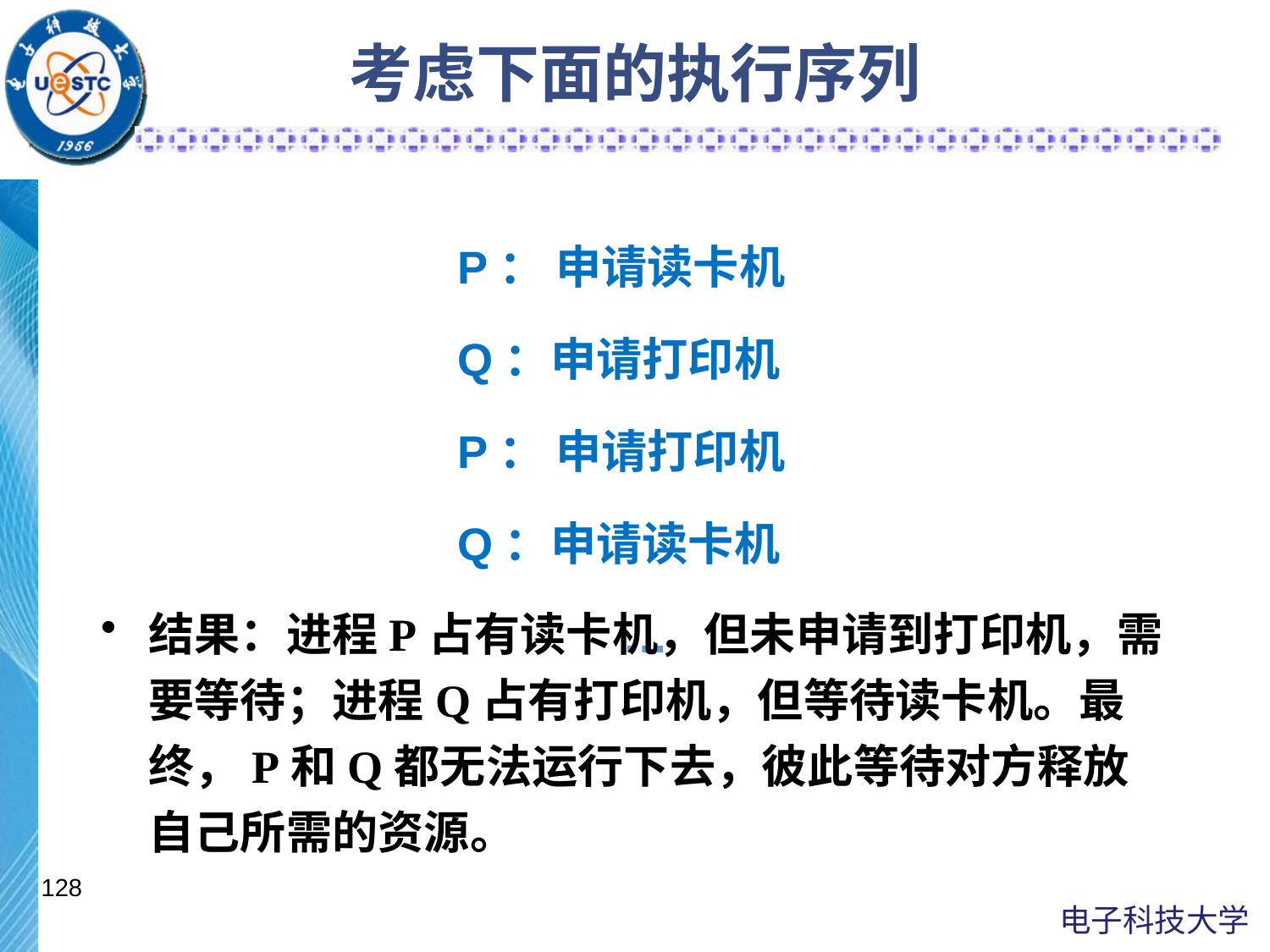

# 考虑下面的执行序列
P： 申请读卡机
Q：申请打印机
P： 申请打印机
Q：申请读卡机
             …
结果：进程P占有读卡机，但未申请到打印机，需要等待；进程Q占有打印机，但等待读卡机。最终，P和Q都无法运行下去，彼此等待对方释放自己所需的资源。
128